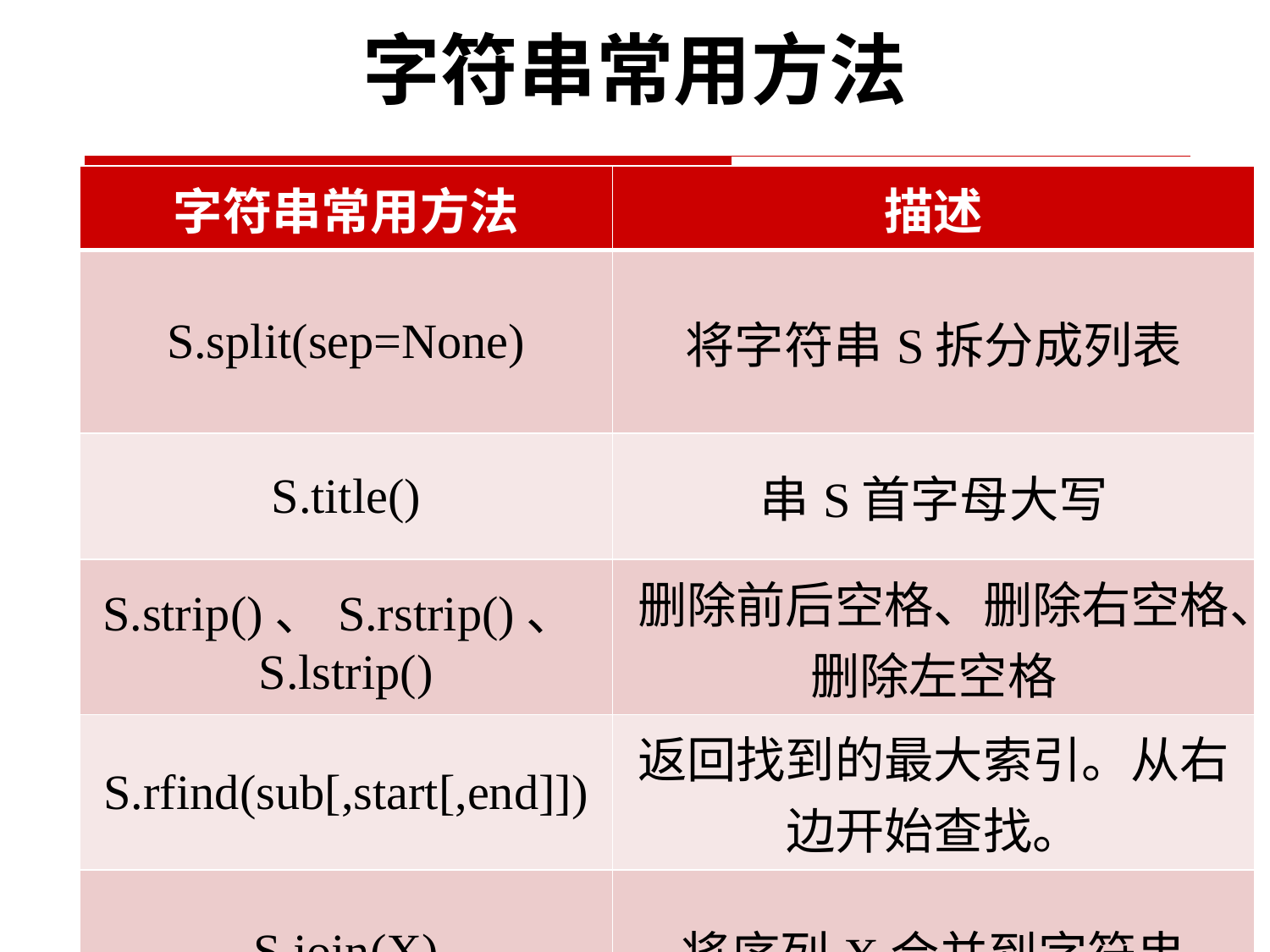

# 字符串常用方法
| 字符串常用方法 | 描述 |
| --- | --- |
| S.split(sep=None) | 将字符串S拆分成列表 |
| S.title() | 串S首字母大写 |
| S.strip()、S.rstrip()、S.lstrip() | 删除前后空格、删除右空格、删除左空格 |
| S.rfind(sub[,start[,end]]) | 返回找到的最大索引。从右边开始查找。 |
| S.join(X) | 将序列X合并到字符串 |
82